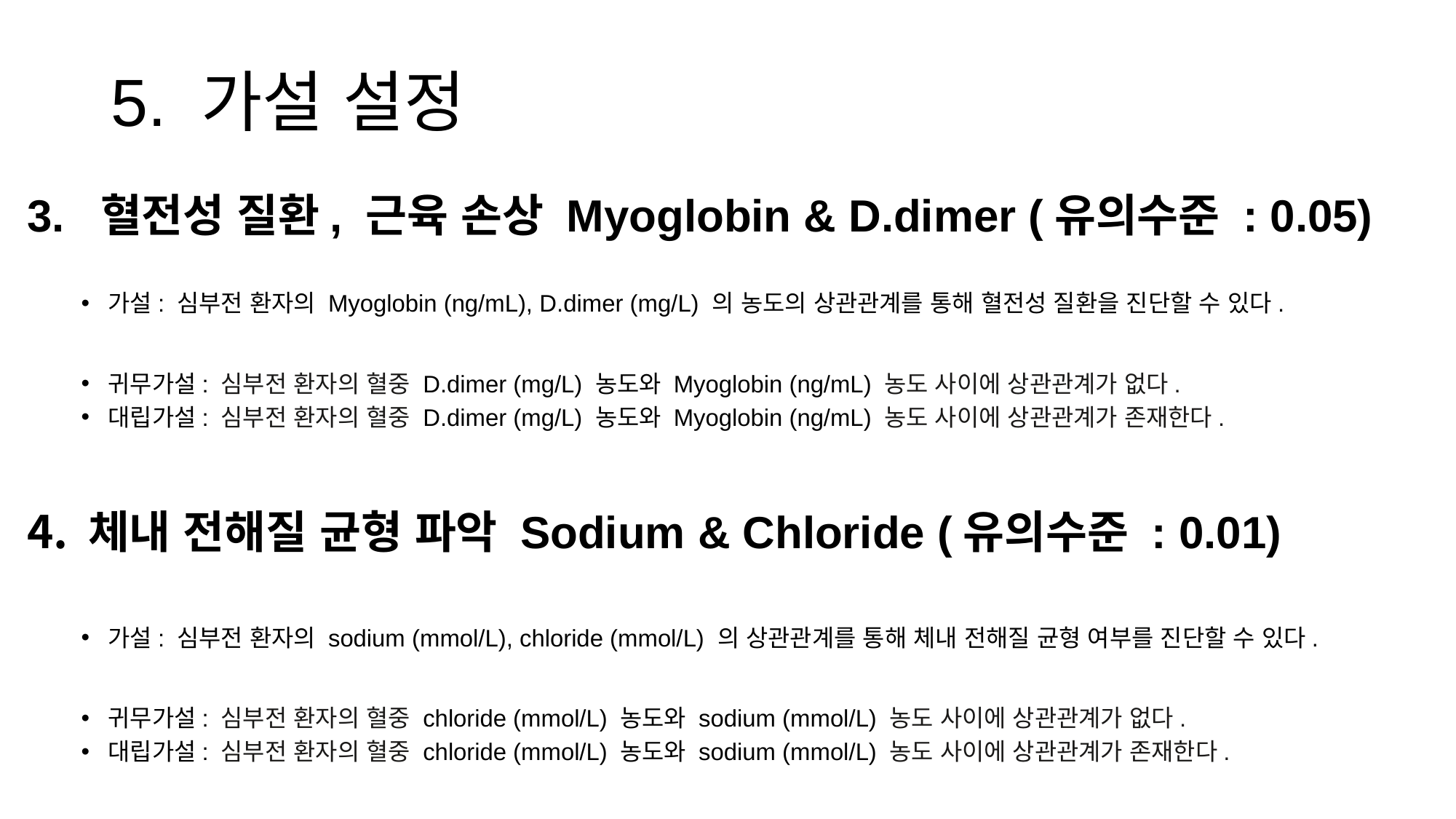

# 5. 가설 설정
3.  혈전성 질환, 근육 손상 Myoglobin & D.dimer (유의수준 : 0.05)

가설: 심부전 환자의 Myoglobin (ng/mL), D.dimer (mg/L) 의 농도의 상관관계를 통해 혈전성 질환을 진단할 수 있다.

귀무가설: 심부전 환자의 혈중 D.dimer (mg/L) 농도와 Myoglobin (ng/mL) 농도 사이에 상관관계가 없다.
대립가설: 심부전 환자의 혈중 D.dimer (mg/L) 농도와 Myoglobin (ng/mL) 농도 사이에 상관관계가 존재한다.

체내 전해질 균형 파악 Sodium & Chloride (유의수준 : 0.01)

가설: 심부전 환자의 sodium (mmol/L), chloride (mmol/L) 의 상관관계를 통해 체내 전해질 균형 여부를 진단할 수 있다.

귀무가설: 심부전 환자의 혈중 chloride (mmol/L) 농도와 sodium (mmol/L) 농도 사이에 상관관계가 없다.
대립가설: 심부전 환자의 혈중 chloride (mmol/L) 농도와 sodium (mmol/L) 농도 사이에 상관관계가 존재한다.